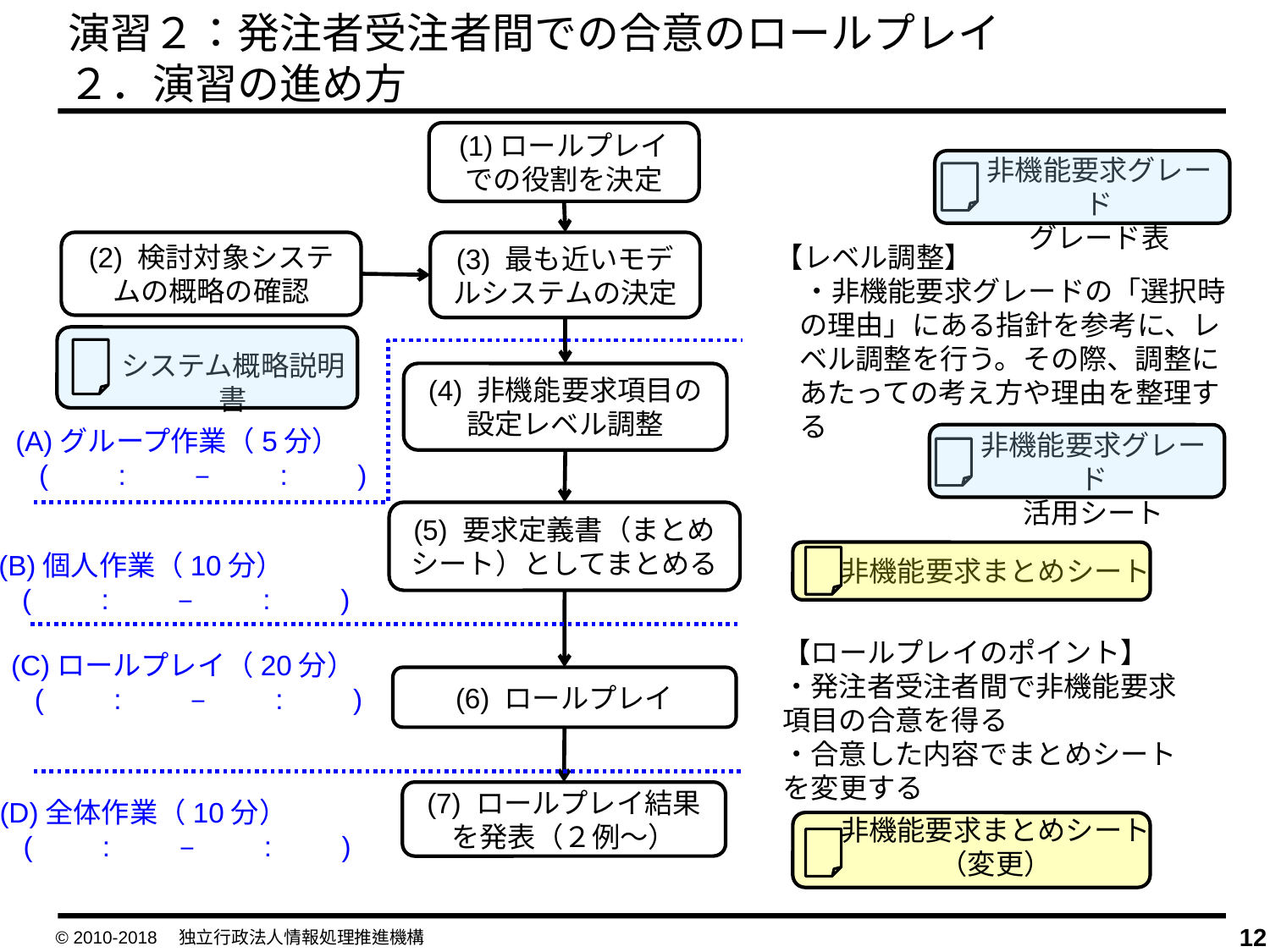

演習２：発注者受注者間での合意のロールプレイ
２．演習の進め方
(1)ロールプレイでの役割を決定
非機能要求グレード
グレード表

(2) 検討対象システムの概略の確認
(3) 最も近いモデルシステムの決定
【レベル調整】
　・非機能要求グレードの「選択時の理由」にある指針を参考に、レベル調整を行う。その際、調整にあたっての考え方や理由を整理する

システム概略説明書
(4) 非機能要求項目の
設定レベル調整
(A)グループ作業（5分）
   (　　:　　 – 　　:　　)
非機能要求グレード
活用シート

(5) 要求定義書（まとめシート）としてまとめる
(B)個人作業（10分）
   (　　:　　 – 　　:　　)

非機能要求まとめシート
【ロールプレイのポイント】
・発注者受注者間で非機能要求項目の合意を得る
・合意した内容でまとめシートを変更する
(C)ロールプレイ（20分）
   (　　:　　 – 　　:　　)
(6) ロールプレイ
(7) ロールプレイ結果を発表（２例～）
(D)全体作業（10分）
   (　　:　　 – 　　:　　)
非機能要求まとめシート
（変更）